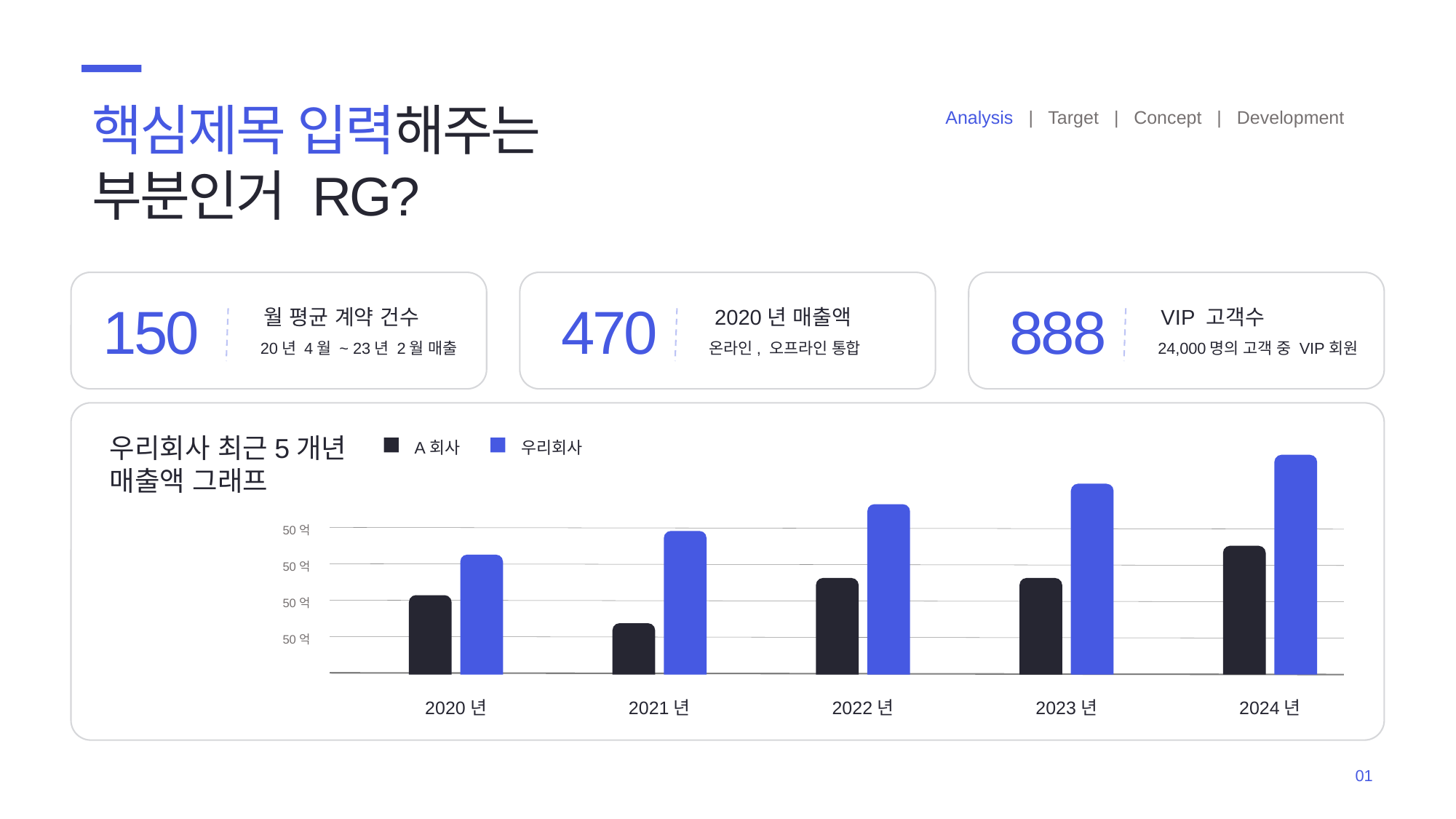

핵심제목 입력해주는
부분인거 RG?
Analysis   |   Target   |   Concept   |   Development

150
470
888
월 평균 계약 건수
2020년 매출액
VIP 고객수
20년 4월 ~ 23년 2월 매출
온라인, 오프라인 통합
24,000명의 고객 중 VIP회원

우리회사 최근5개년
매출액 그래프
A회사
우리회사

50억

50억

50억

50억

2020년
2021년
2022년
2023년
2024년
01